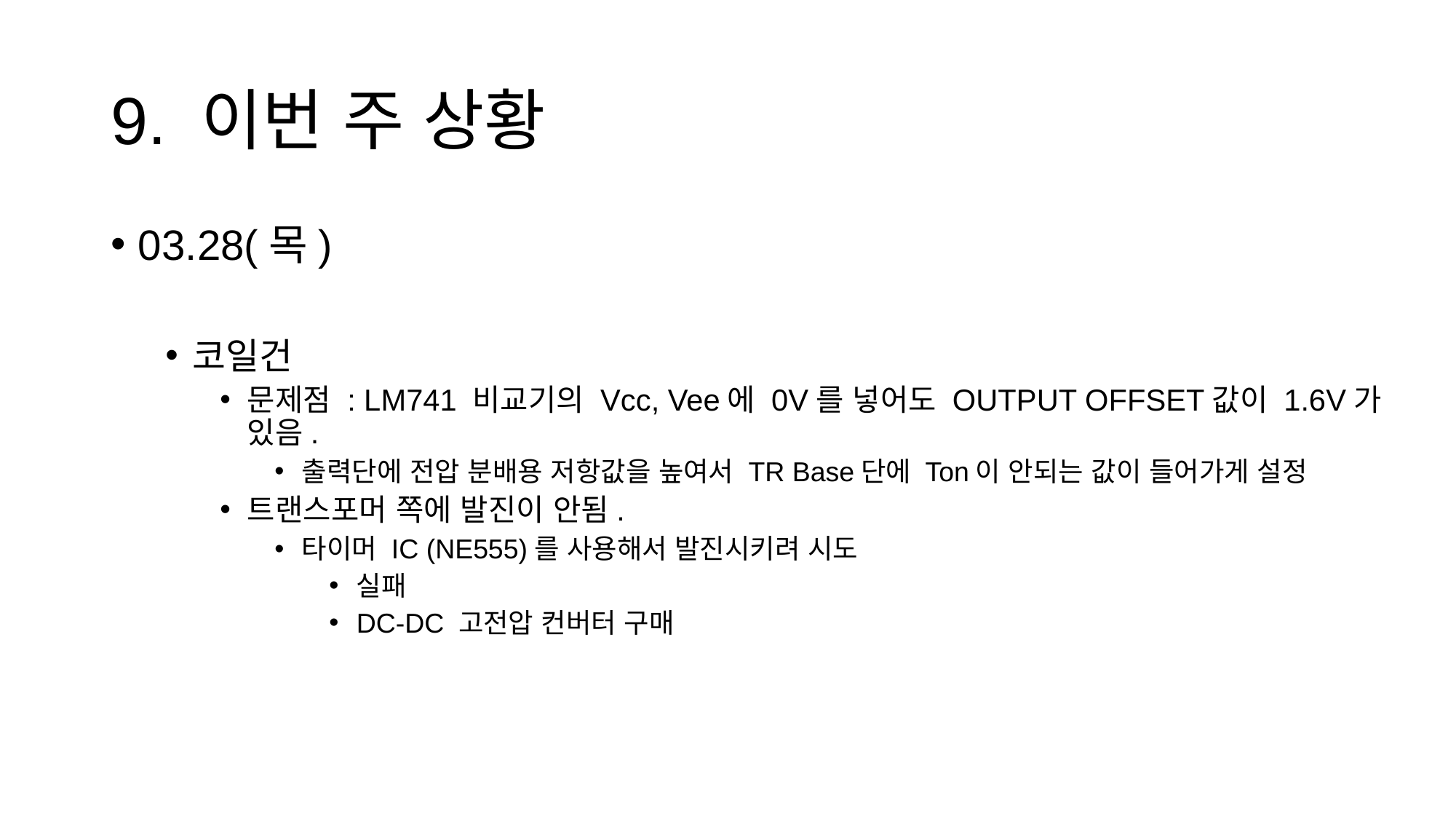

# 9. 이번 주 상황
03.28(목)

코일건
문제점 : LM741 비교기의 Vcc, Vee에 0V를 넣어도 OUTPUT OFFSET값이 1.6V가 있음.
출력단에 전압 분배용 저항값을 높여서 TR Base단에 Ton이 안되는 값이 들어가게 설정
트랜스포머 쪽에 발진이 안됨.
타이머 IC (NE555)를 사용해서 발진시키려 시도
실패
DC-DC 고전압 컨버터 구매